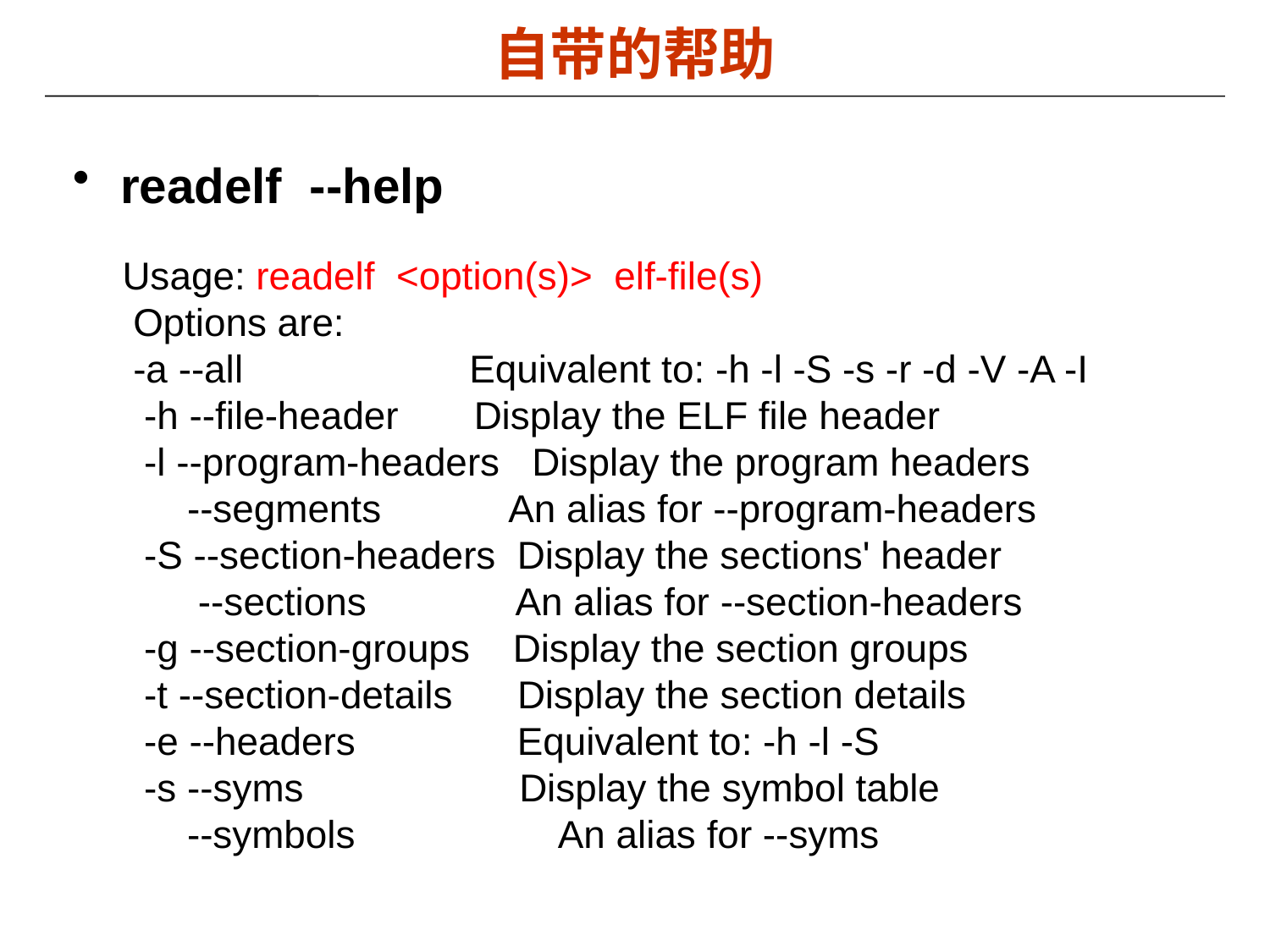

自带的帮助
readelf  --help
Usage: readelf  <option(s)>  elf-file(s)
 Options are:
 -a --all                     Equivalent to: -h -l -S -s -r -d -V -A -I
  -h --file-header       Display the ELF file header
  -l --program-headers   Display the program headers
      --segments            An alias for --program-headers
  -S --section-headers  Display the sections' header
       --sections              An alias for --section-headers
  -g --section-groups    Display the section groups
  -t --section-details      Display the section details
  -e --headers               Equivalent to: -h -l -S
  -s --syms                    Display the symbol table
      --symbols                   An alias for --syms